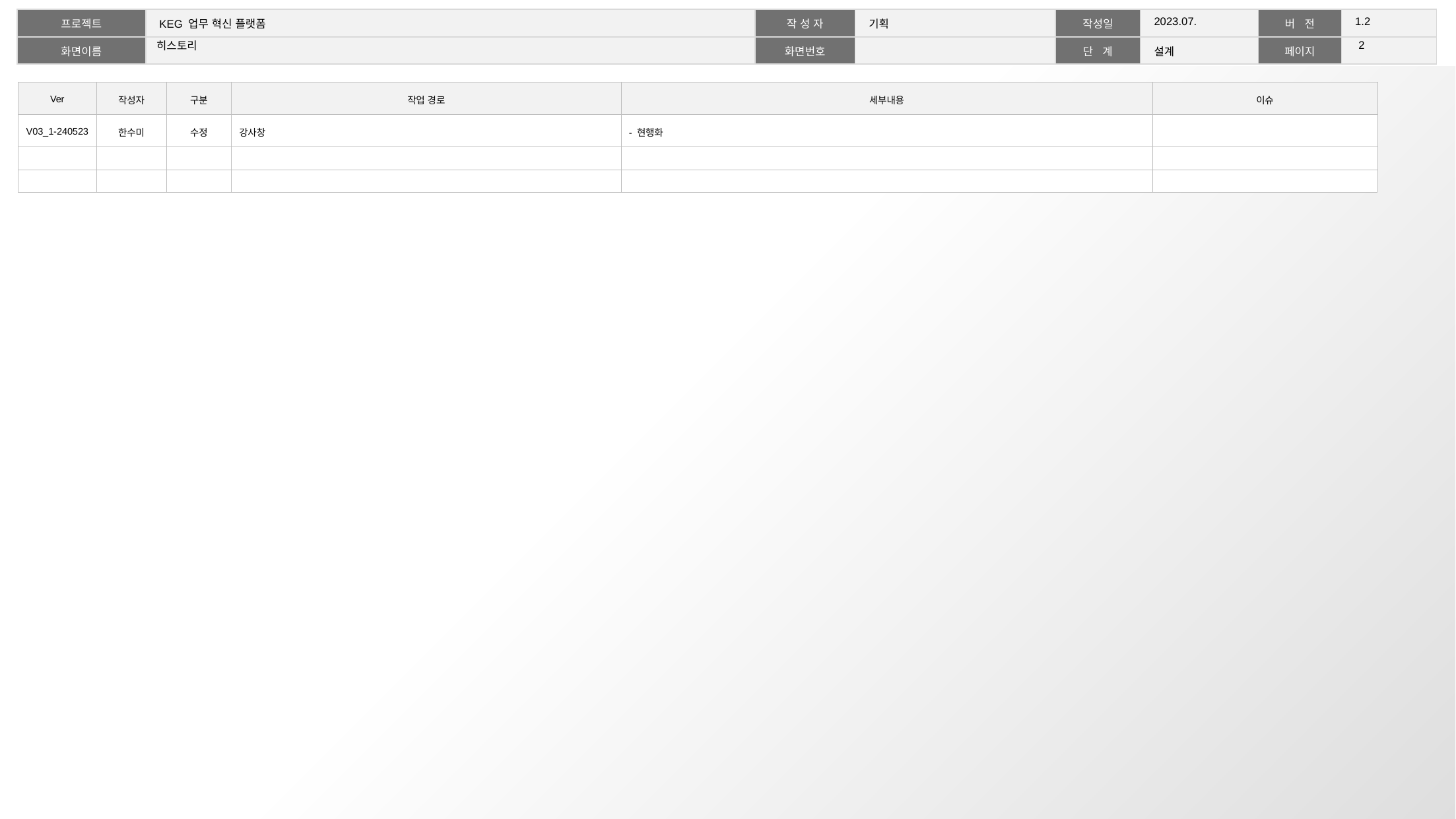

2

# 히스토리
| Ver | 작성자 | 구분 | 작업 경로 | 세부내용 | 이슈 |
| --- | --- | --- | --- | --- | --- |
| V03\_1-240523 | 한수미 | 수정 | 강사창 | - 현행화 |  |
|  |  |  |  |  |  |
|  |  |  |  |  |  |